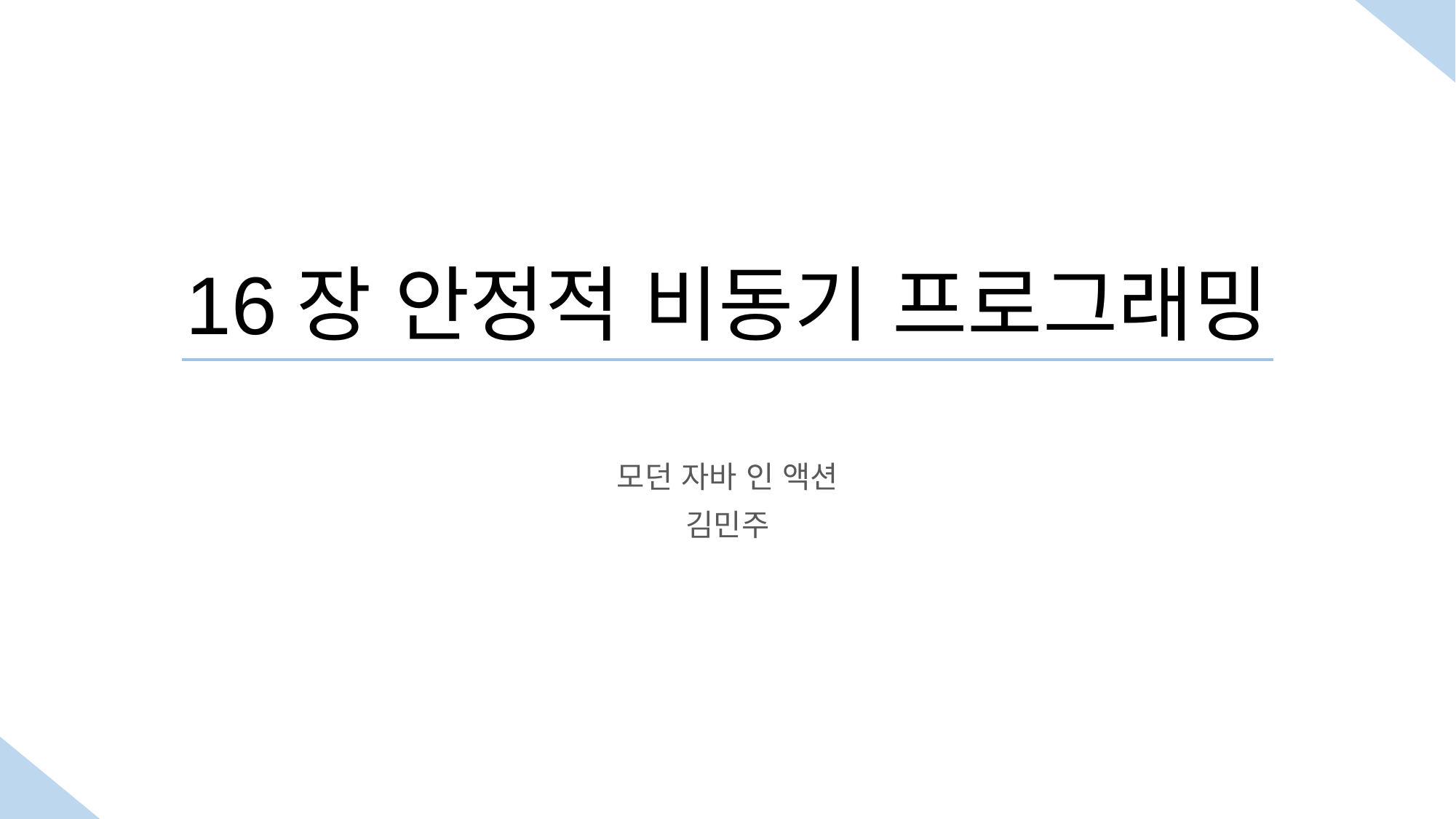

# 16장 안정적 비동기 프로그래밍
모던 자바 인 액션
김민주